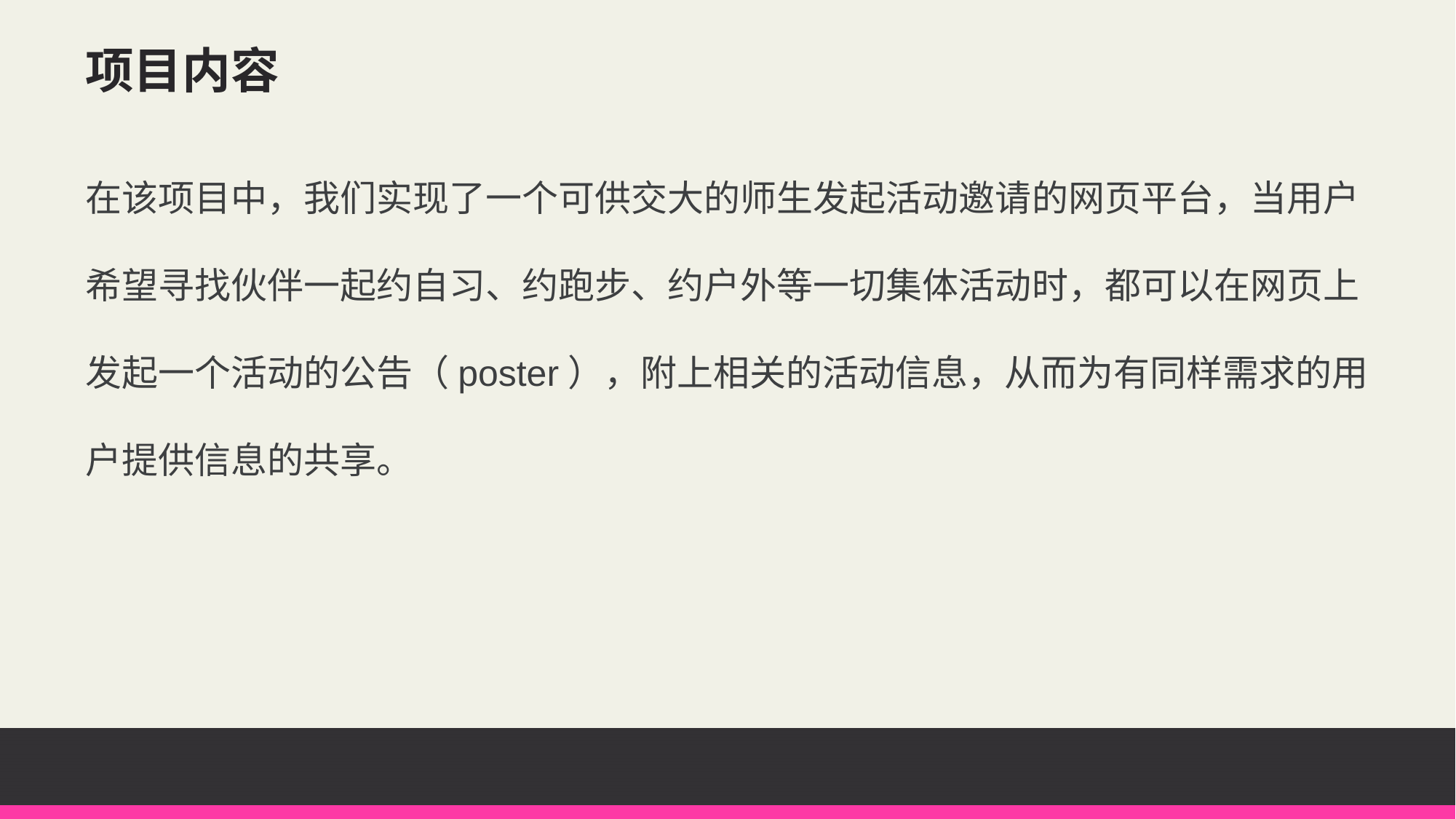

# 项目内容
在该项目中，我们实现了一个可供交大的师生发起活动邀请的网页平台，当用户希望寻找伙伴一起约自习、约跑步、约户外等一切集体活动时，都可以在网页上发起一个活动的公告（poster），附上相关的活动信息，从而为有同样需求的用户提供信息的共享。